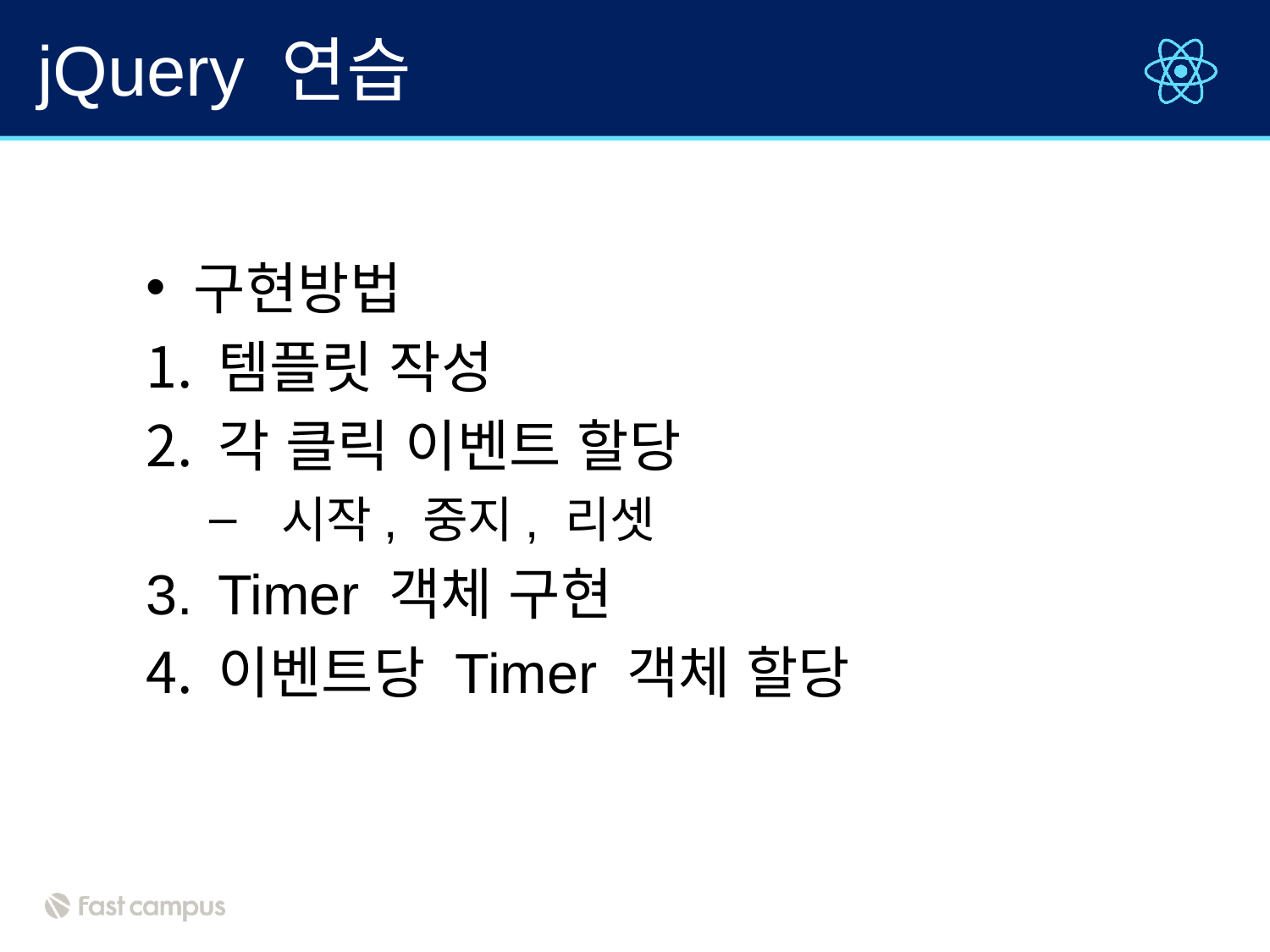

# jQuery 연습
구현방법
템플릿 작성
각 클릭 이벤트 할당
시작, 중지, 리셋
Timer 객체 구현
이벤트당 Timer 객체 할당